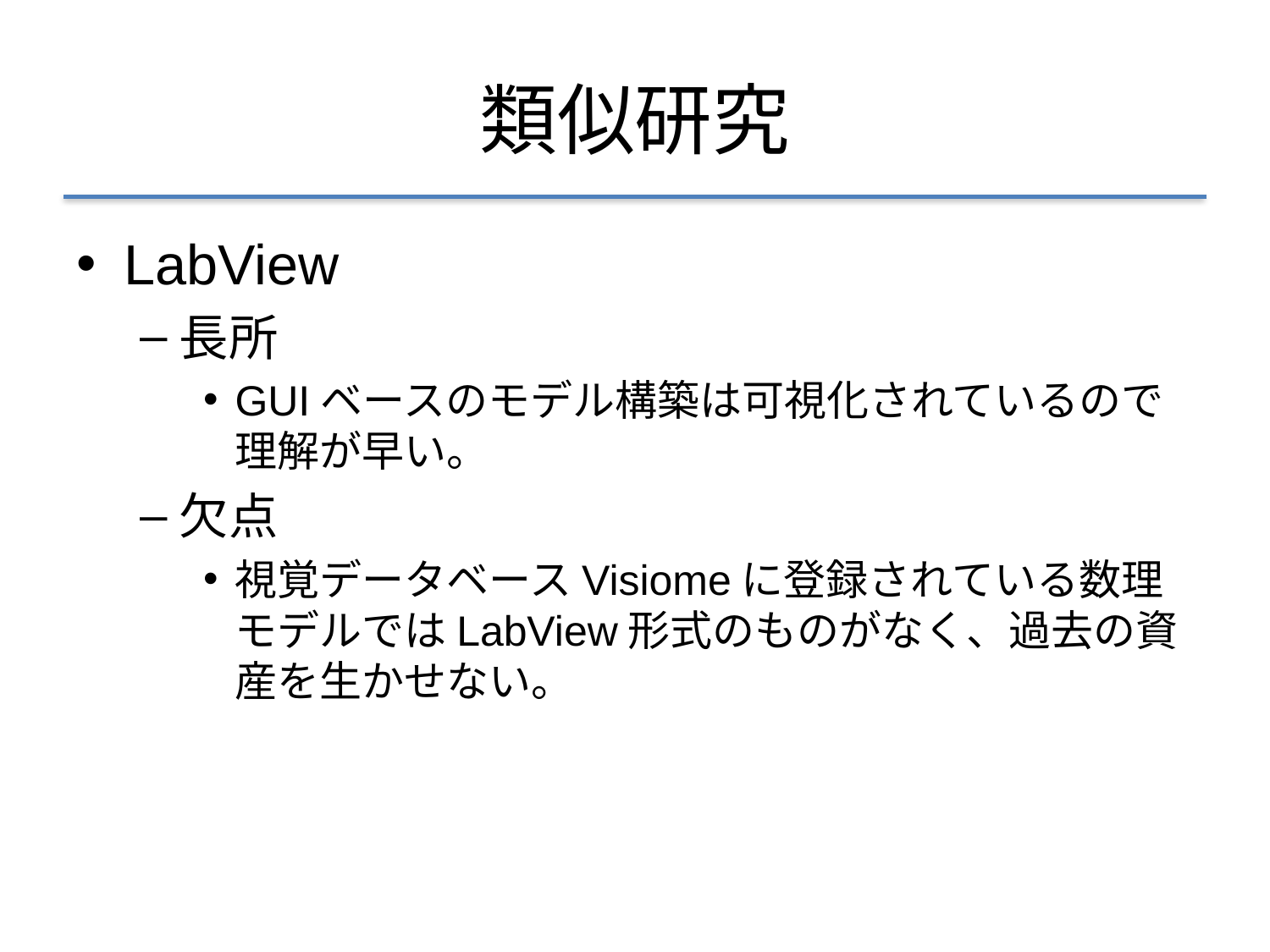

# 類似研究
LabView
長所
GUIベースのモデル構築は可視化されているので理解が早い。
欠点
視覚データベースVisiomeに登録されている数理モデルではLabView形式のものがなく、過去の資産を生かせない。